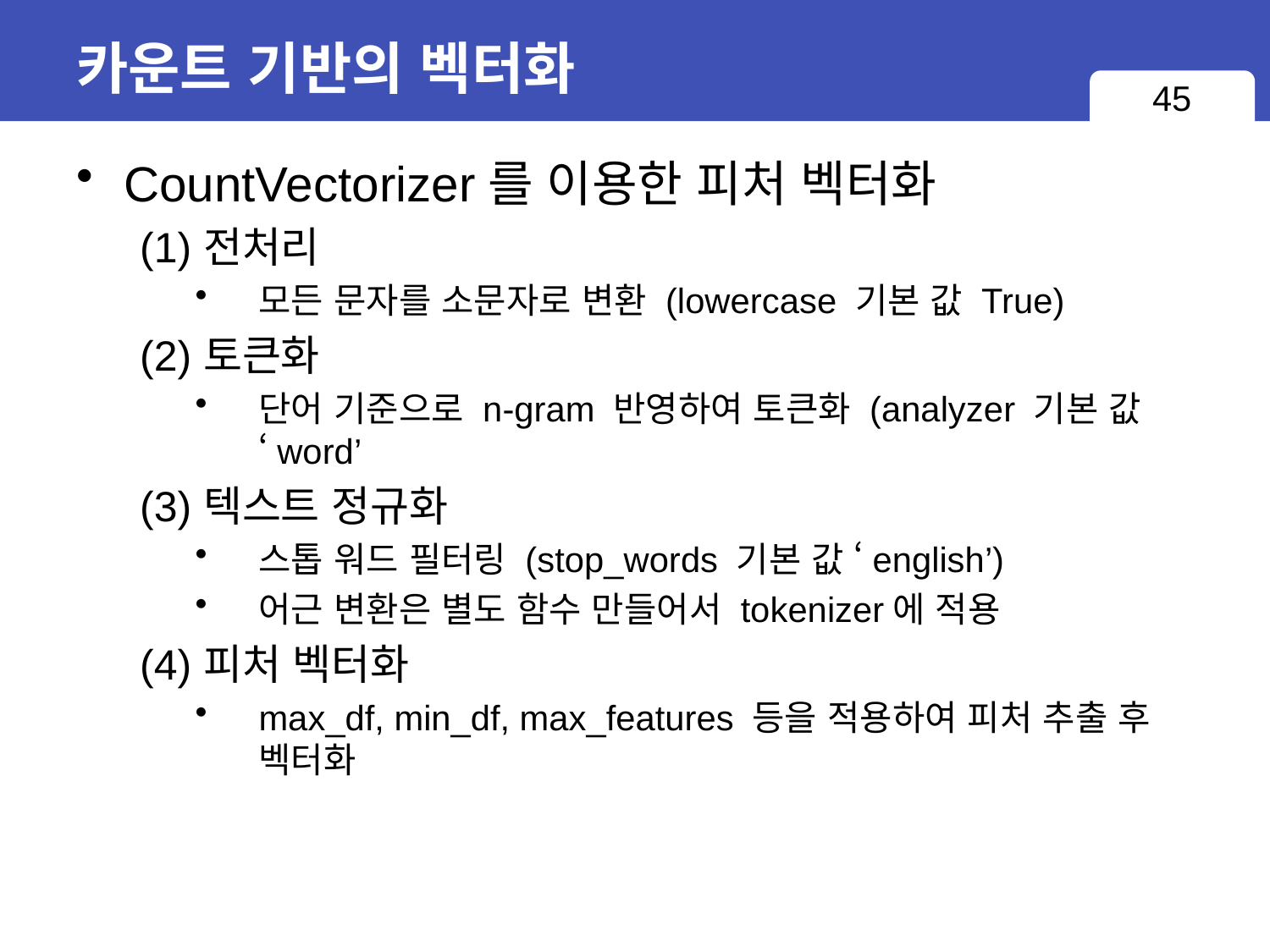

# 카운트 기반의 벡터화
45
CountVectorizer를 이용한 피처 벡터화
전처리
모든 문자를 소문자로 변환 (lowercase 기본 값 True)
토큰화
단어 기준으로 n-gram 반영하여 토큰화 (analyzer 기본 값 ‘word’
텍스트 정규화
스톱 워드 필터링 (stop_words 기본 값 ‘english’)
어근 변환은 별도 함수 만들어서 tokenizer에 적용
피처 벡터화
max_df, min_df, max_features 등을 적용하여 피처 추출 후
벡터화